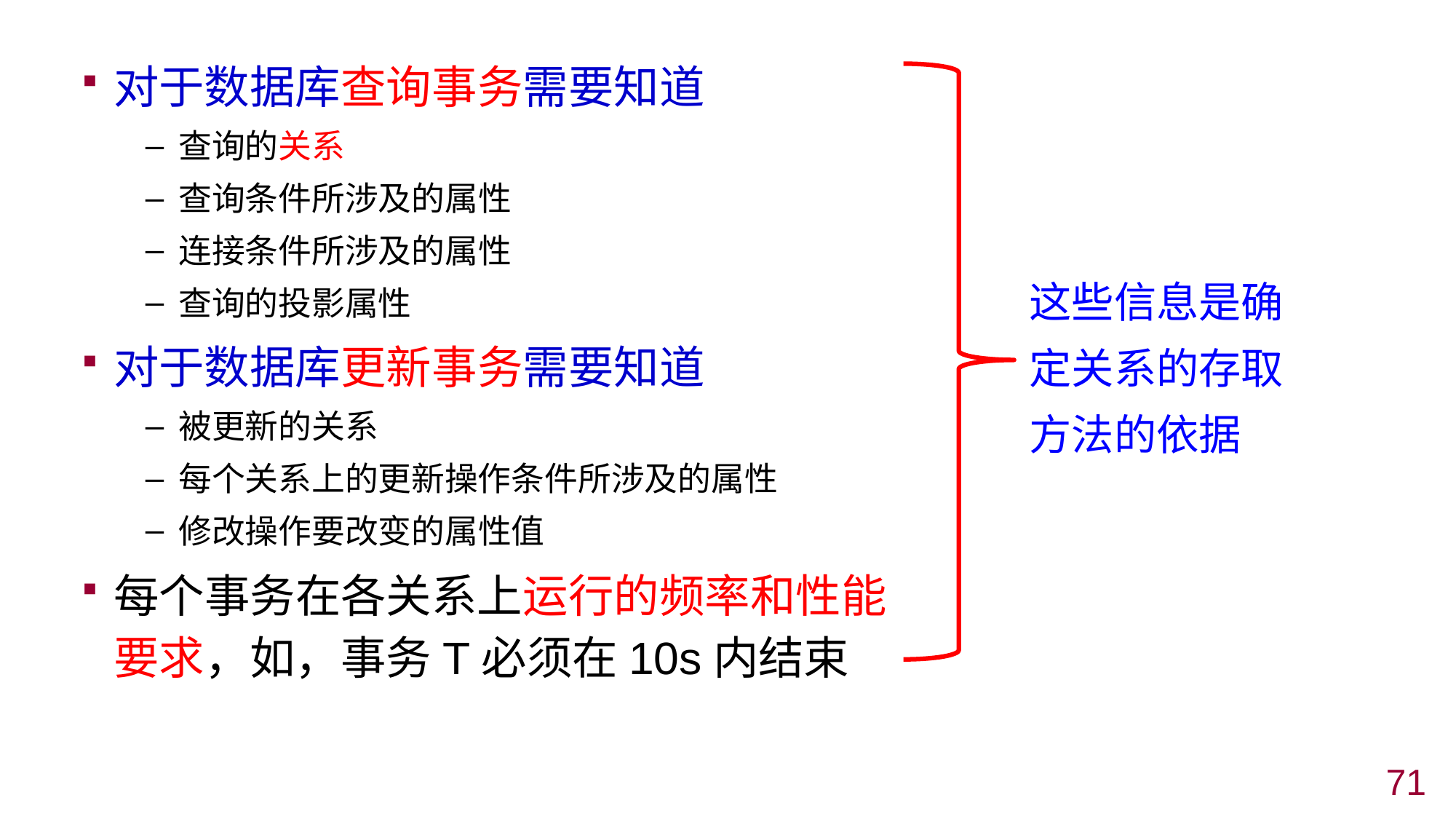

对于数据库查询事务需要知道
查询的关系
查询条件所涉及的属性
连接条件所涉及的属性
查询的投影属性
对于数据库更新事务需要知道
被更新的关系
每个关系上的更新操作条件所涉及的属性
修改操作要改变的属性值
每个事务在各关系上运行的频率和性能要求，如，事务T必须在10s内结束

这些信息是确定关系的存取方法的依据
71